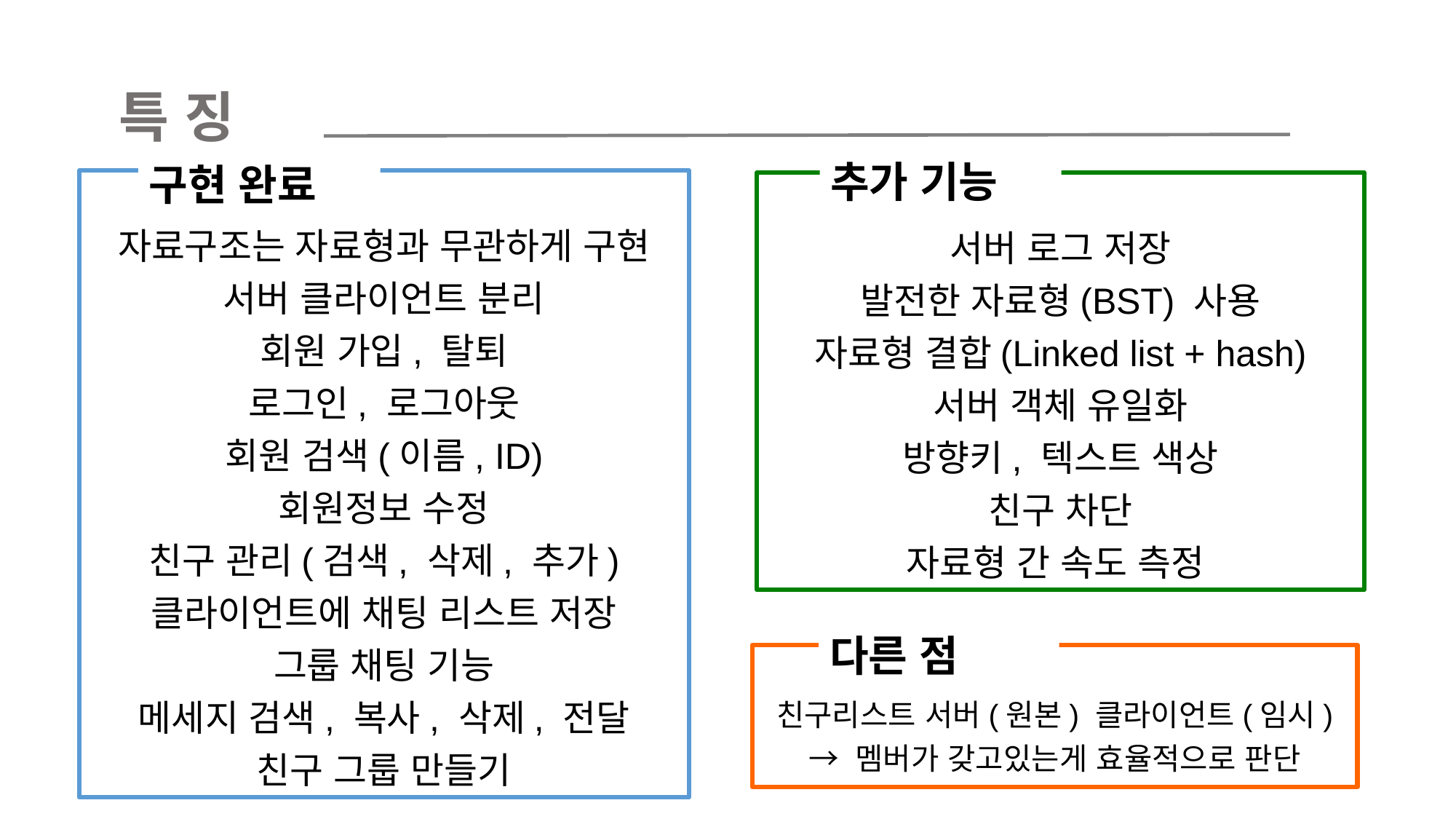

특 징
추가 기능
구현 완료

자료구조는 자료형과 무관하게 구현
서버 클라이언트 분리
회원 가입, 탈퇴
로그인, 로그아웃
회원 검색(이름, ID)
회원정보 수정
친구 관리(검색, 삭제, 추가)
클라이언트에 채팅 리스트 저장
그룹 채팅 기능
메세지 검색, 복사, 삭제, 전달
친구 그룹 만들기

서버 로그 저장
발전한 자료형(BST) 사용
자료형 결합(Linked list + hash)
서버 객체 유일화
방향키, 텍스트 색상
친구 차단
자료형 간 속도 측정

다른 점

친구리스트 서버(원본) 클라이언트(임시)
→ 멤버가 갖고있는게 효율적으로 판단